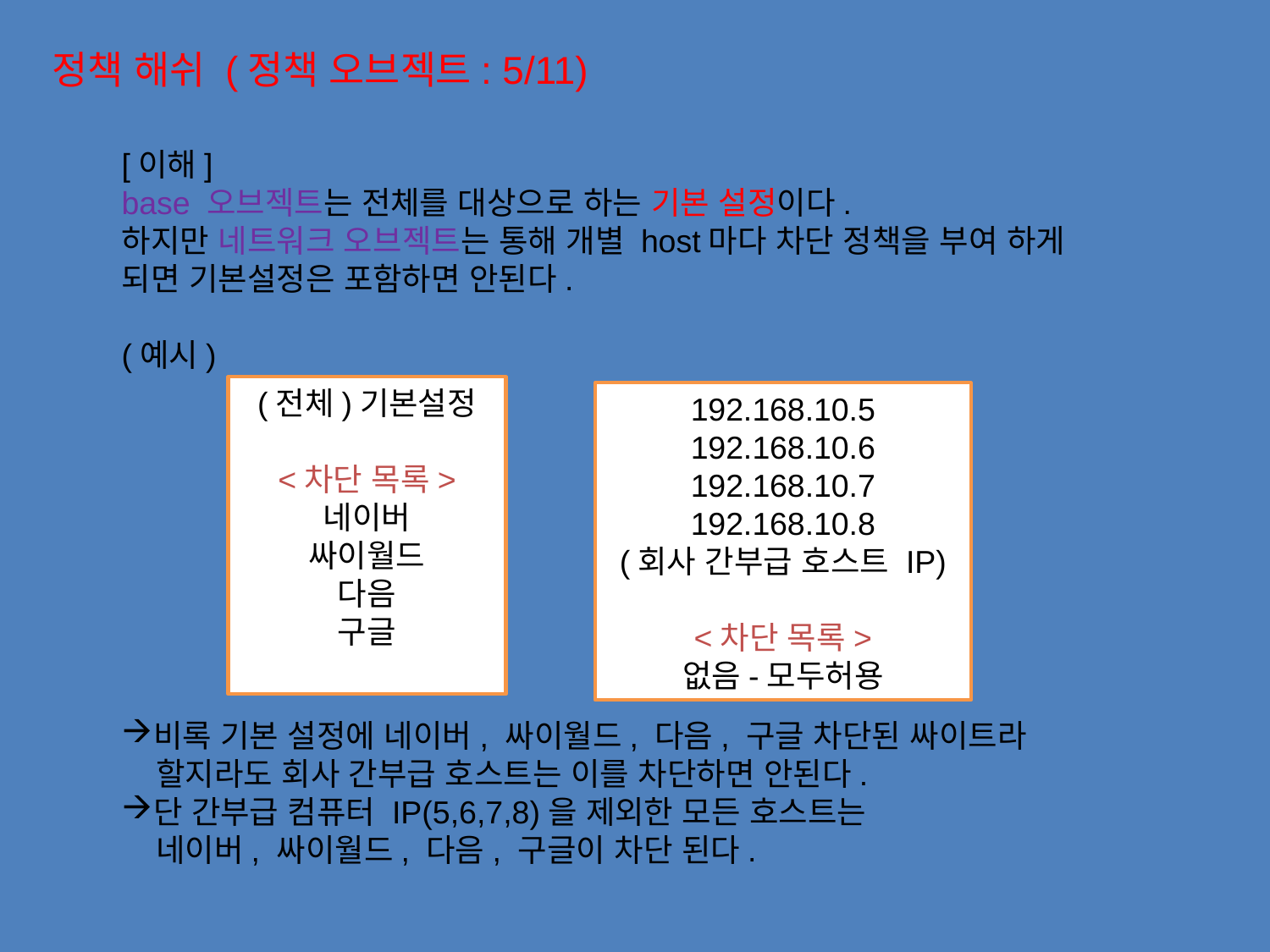

정책 해쉬 (정책 오브젝트: 5/11)
[이해]
base 오브젝트는 전체를 대상으로 하는 기본 설정이다.
하지만 네트워크 오브젝트는 통해 개별 host마다 차단 정책을 부여 하게 되면 기본설정은 포함하면 안된다.

(예시)

비록 기본 설정에 네이버, 싸이월드, 다음, 구글 차단된 싸이트라
   할지라도 회사 간부급 호스트는 이를 차단하면 안된다.
단 간부급 컴퓨터 IP(5,6,7,8)을 제외한 모든 호스트는
   네이버, 싸이월드, 다음, 구글이 차단 된다.

(전체)기본설정

<차단 목록>
네이버
싸이월드
다음
구글

192.168.10.5
192.168.10.6
192.168.10.7
192.168.10.8
(회사 간부급 호스트 IP)

<차단 목록>
없음-모두허용